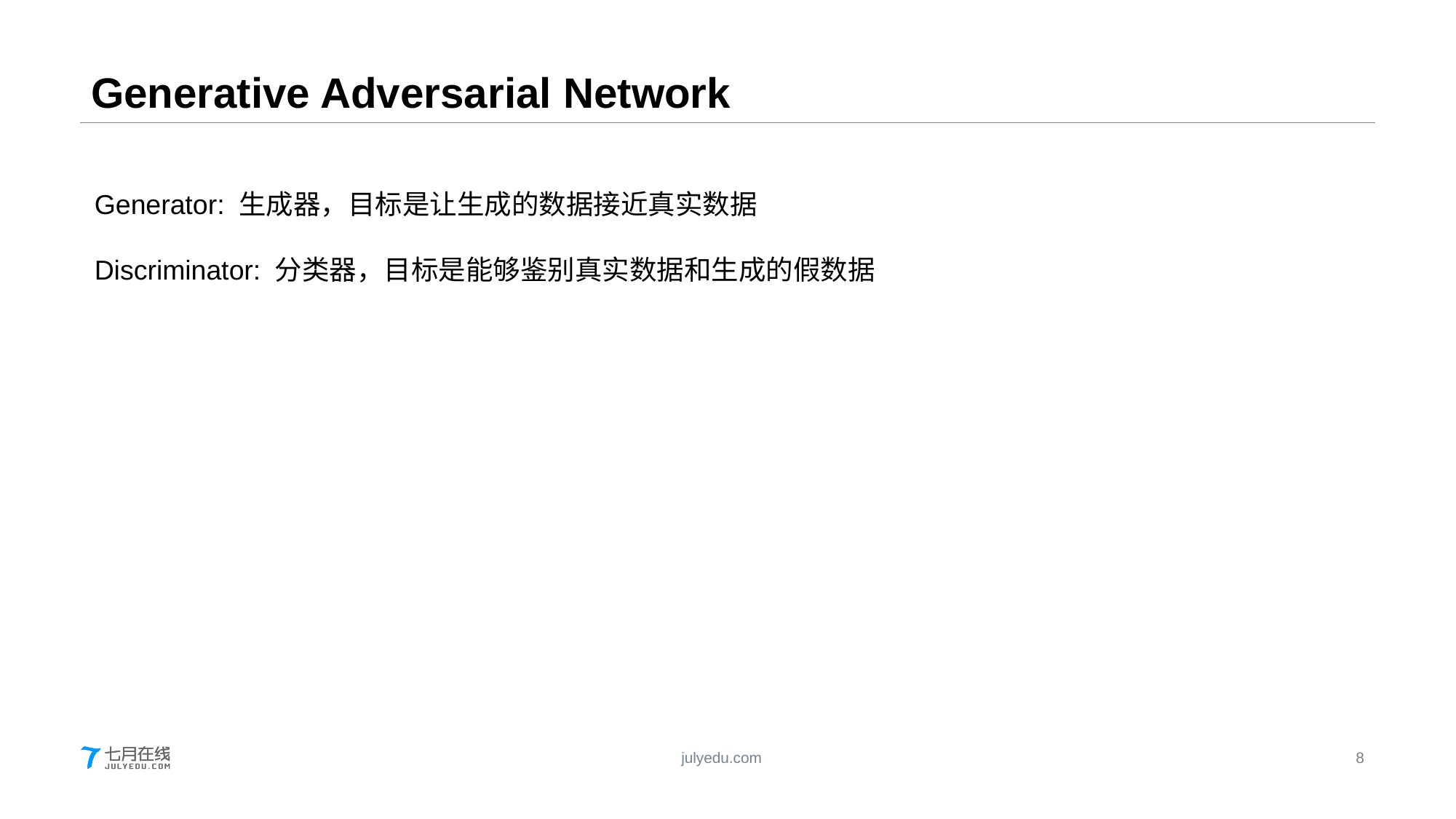

# Generative Adversarial Network
Generator: 生成器，目标是让生成的数据接近真实数据

Discriminator: 分类器，目标是能够鉴别真实数据和生成的假数据
8